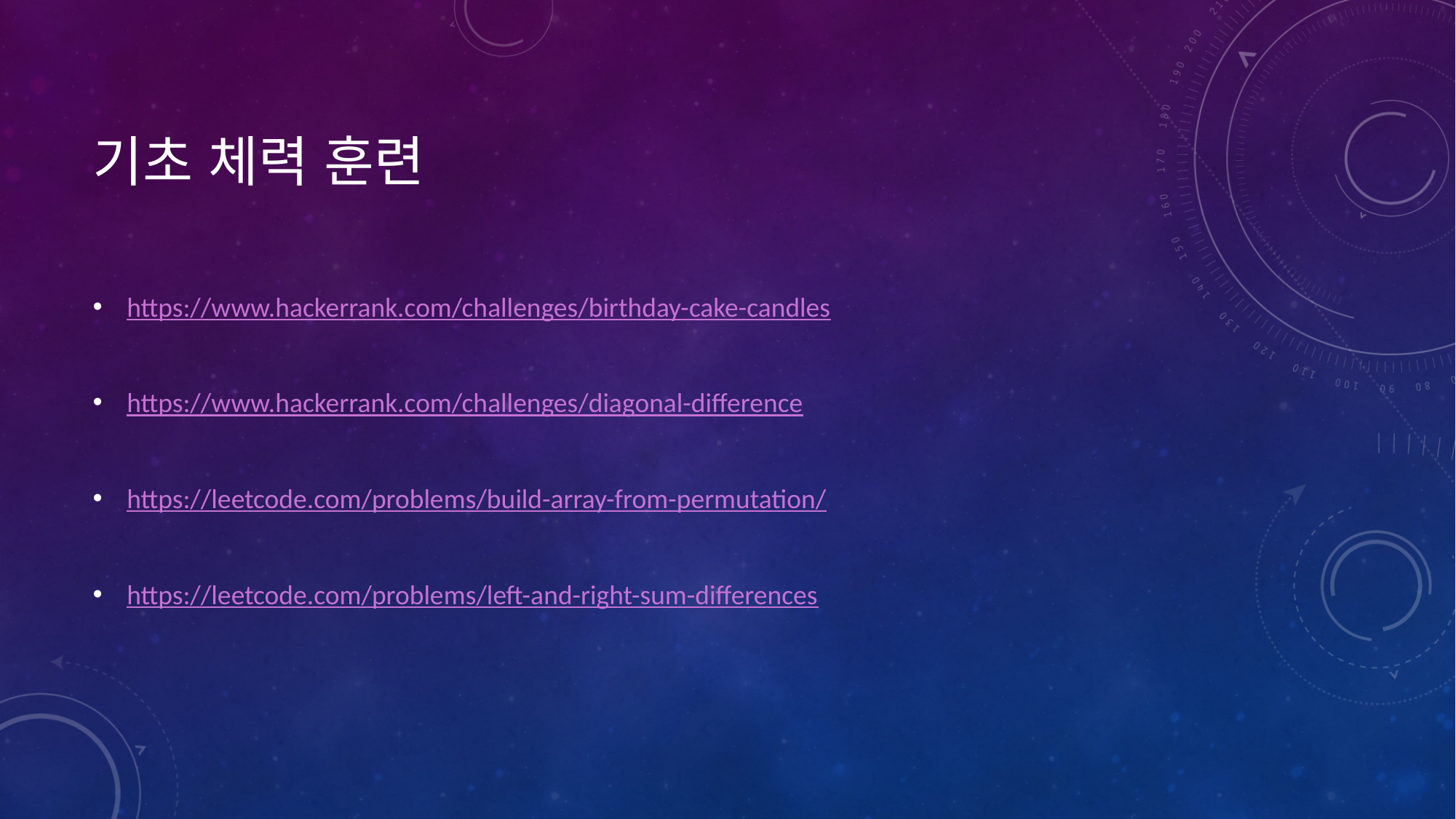

# 기초 체력 훈련

https://www.hackerrank.com/challenges/birthday-cake-candles

https://www.hackerrank.com/challenges/diagonal-difference

https://leetcode.com/problems/build-array-from-permutation/

https://leetcode.com/problems/left-and-right-sum-differences